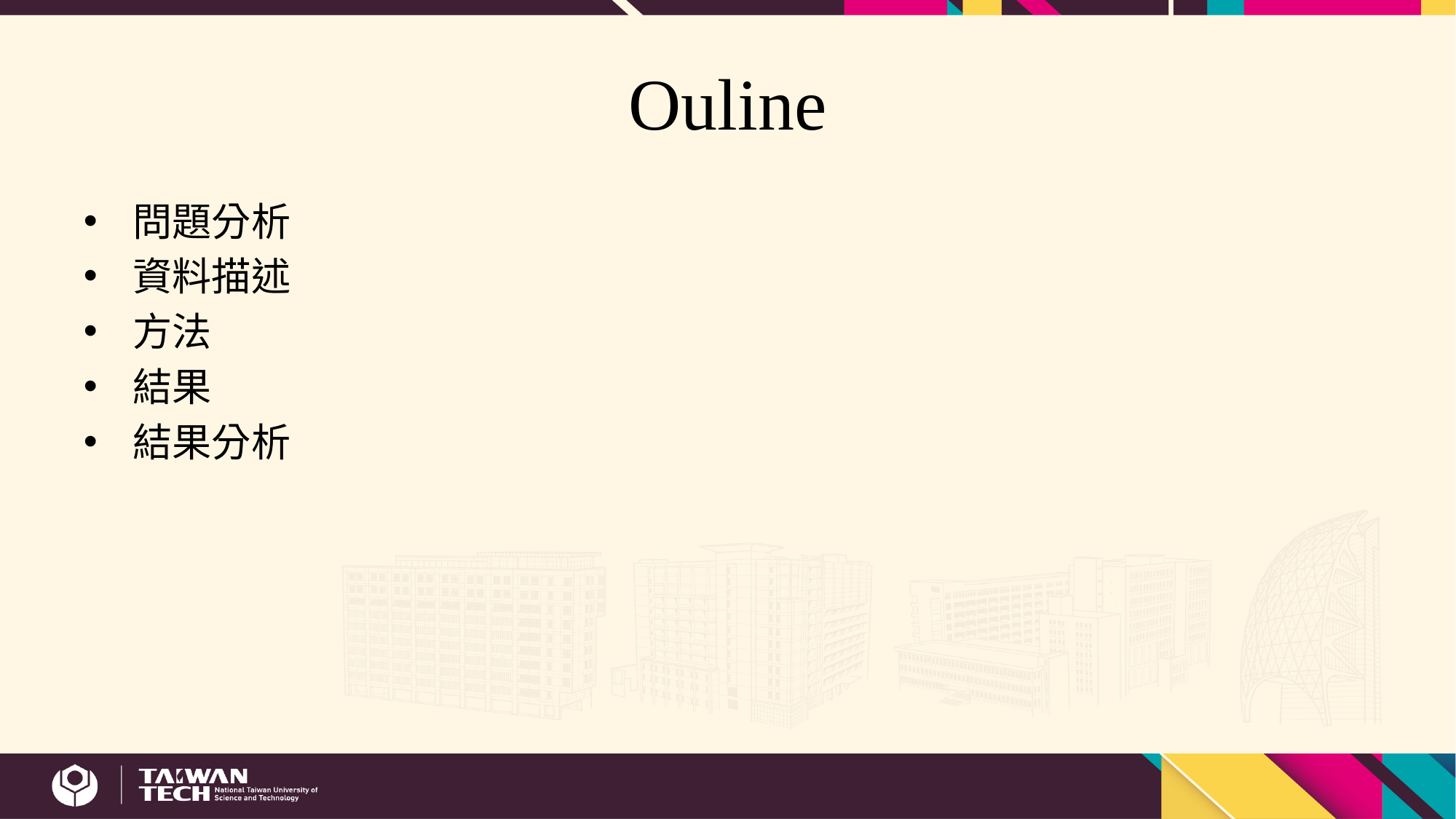

# Ouline
問題分析
資料描述
方法
結果
結果分析